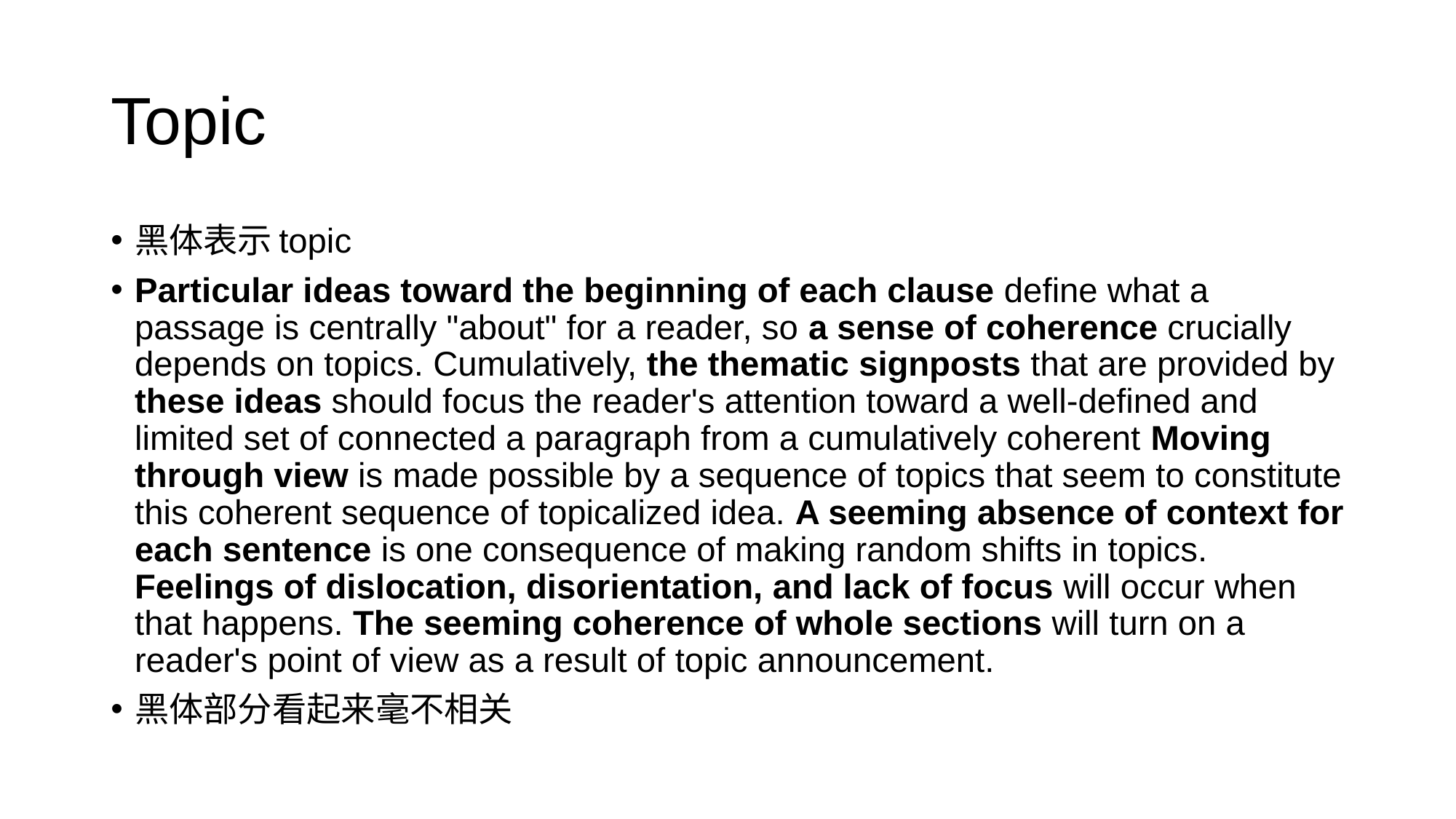

# Topic
黑体表示topic
Particular ideas toward the beginning of each clause define what a passage is centrally "about" for a reader, so a sense of coherence crucially depends on topics. Cumulatively, the thematic signposts that are provided by these ideas should focus the reader's attention toward a well-defined and limited set of connected a paragraph from a cumulatively coherent Moving through view is made possible by a sequence of topics that seem to constitute this coherent sequence of topicalized idea. A seeming absence of context for each sentence is one consequence of making random shifts in topics. Feelings of dislocation, disorientation, and lack of focus will occur when that happens. The seeming coherence of whole sections will turn on a reader's point of view as a result of topic announcement.
黑体部分看起来毫不相关